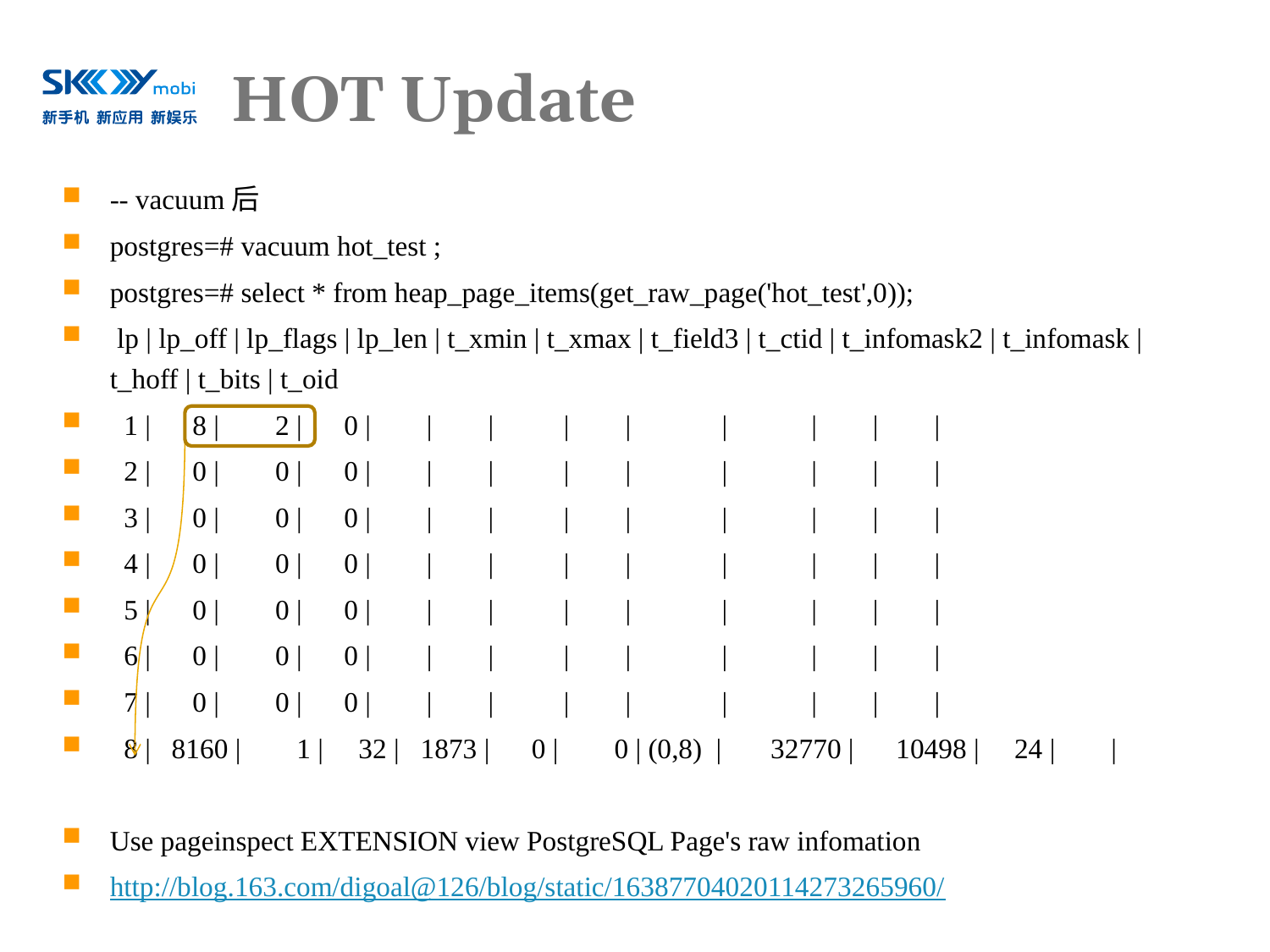

# HOT Update
-- vacuum后
postgres=# vacuum hot_test ;
postgres=# select * from heap_page_items(get_raw_page('hot_test',0));
 lp | lp_off | lp_flags | lp_len | t_xmin | t_xmax | t_field3 | t_ctid | t_infomask2 | t_infomask | t_hoff | t_bits | t_oid
  1 |      8 |        2 |      0 |        |        |          |        |             |            |        |        |
  2 |      0 |        0 |      0 |        |        |          |        |             |            |        |        |
  3 |      0 |        0 |      0 |        |        |          |        |             |            |        |        |
  4 |      0 |        0 |      0 |        |        |          |        |             |            |        |        |
  5 |      0 |        0 |      0 |        |        |          |        |             |            |        |        |
  6 |      0 |        0 |      0 |        |        |          |        |             |            |        |        |
  7 |      0 |        0 |      0 |        |        |          |        |             |            |        |        |
  8 |   8160 |        1 |     32 |   1873 |      0 |        0 | (0,8)  |       32770 |      10498 |     24 |        |

Use pageinspect EXTENSION view PostgreSQL Page's raw infomation
http://blog.163.com/digoal@126/blog/static/16387704020114273265960/